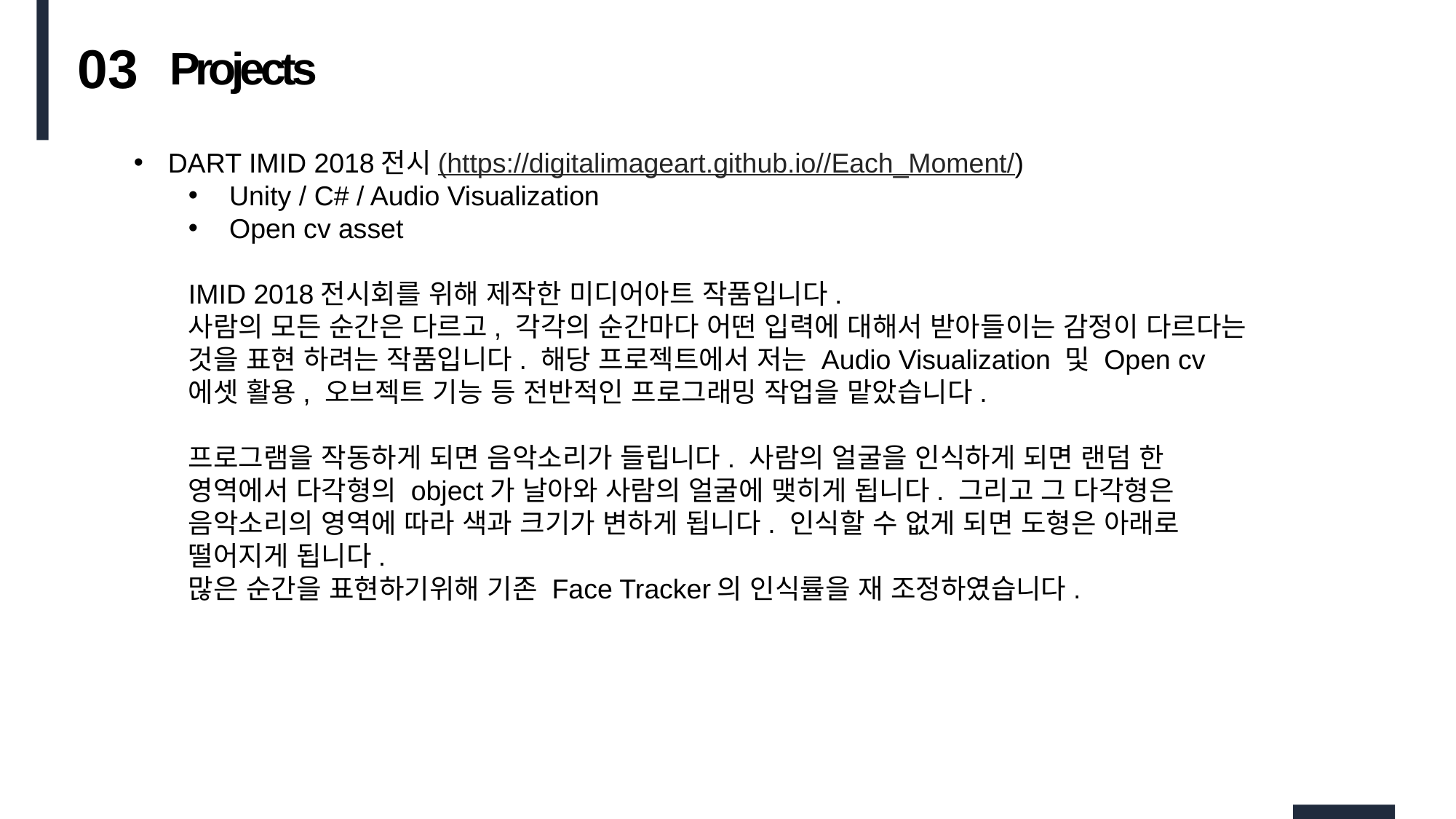

03
Projects
DART IMID 2018전시(https://digitalimageart.github.io//Each_Moment/)
Unity / C# / Audio Visualization
Open cv asset

IMID 2018전시회를 위해 제작한 미디어아트 작품입니다.
사람의 모든 순간은 다르고, 각각의 순간마다 어떤 입력에 대해서 받아들이는 감정이 다르다는 것을 표현 하려는 작품입니다. 해당 프로젝트에서 저는 Audio Visualization 및 Open cv 에셋 활용, 오브젝트 기능 등 전반적인 프로그래밍 작업을 맡았습니다.

프로그램을 작동하게 되면 음악소리가 들립니다. 사람의 얼굴을 인식하게 되면 랜덤 한 영역에서 다각형의 object가 날아와 사람의 얼굴에 맺히게 됩니다. 그리고 그 다각형은 음악소리의 영역에 따라 색과 크기가 변하게 됩니다. 인식할 수 없게 되면 도형은 아래로 떨어지게 됩니다.
많은 순간을 표현하기위해 기존 Face Tracker의 인식률을 재 조정하였습니다.